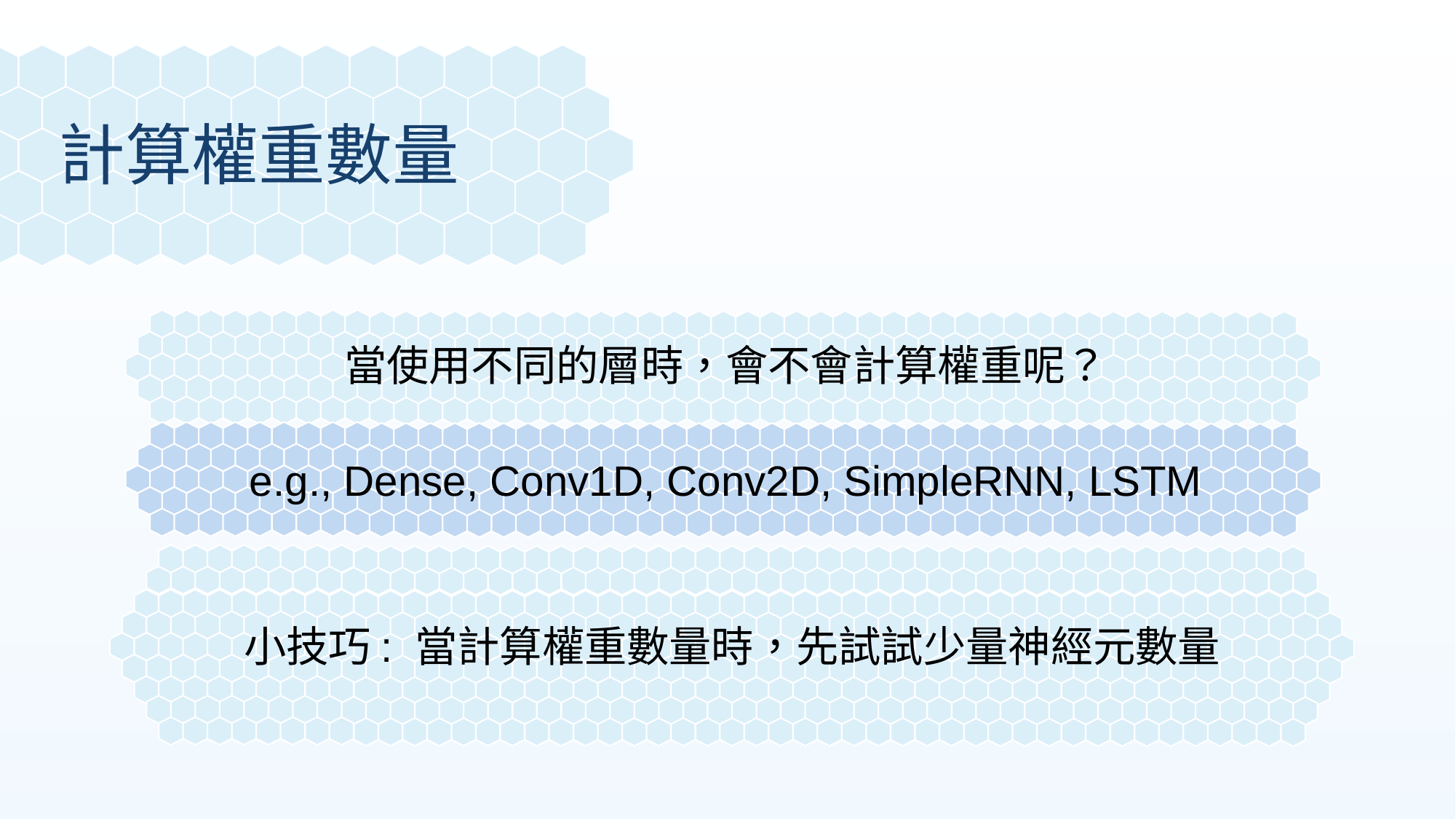

計算權重數量

當使用不同的層時，會不會計算權重呢？

e.g., Dense, Conv1D, Conv2D, SimpleRNN, LSTM

小技巧: 當計算權重數量時，先試試少量神經元數量